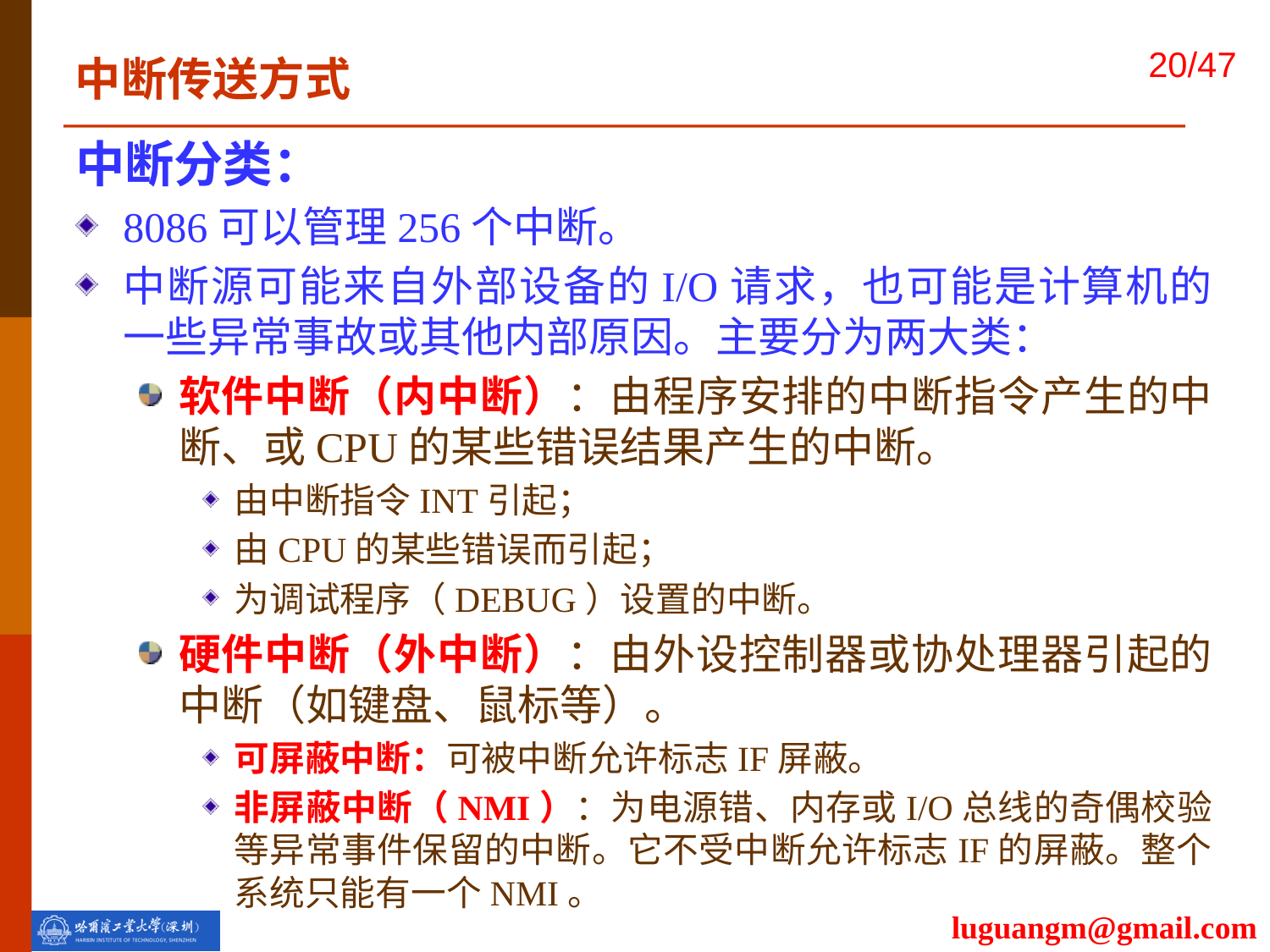

中断传送方式
中断分类：
8086可以管理256个中断。
中断源可能来自外部设备的I/O请求，也可能是计算机的一些异常事故或其他内部原因。主要分为两大类：
软件中断（内中断）：由程序安排的中断指令产生的中断、或CPU的某些错误结果产生的中断。
由中断指令INT引起；
由CPU的某些错误而引起；
为调试程序（DEBUG）设置的中断。
硬件中断（外中断）：由外设控制器或协处理器引起的中断（如键盘、鼠标等）。
可屏蔽中断：可被中断允许标志IF屏蔽。
非屏蔽中断（NMI）：为电源错、内存或I/O总线的奇偶校验等异常事件保留的中断。它不受中断允许标志IF的屏蔽。整个系统只能有一个NMI。